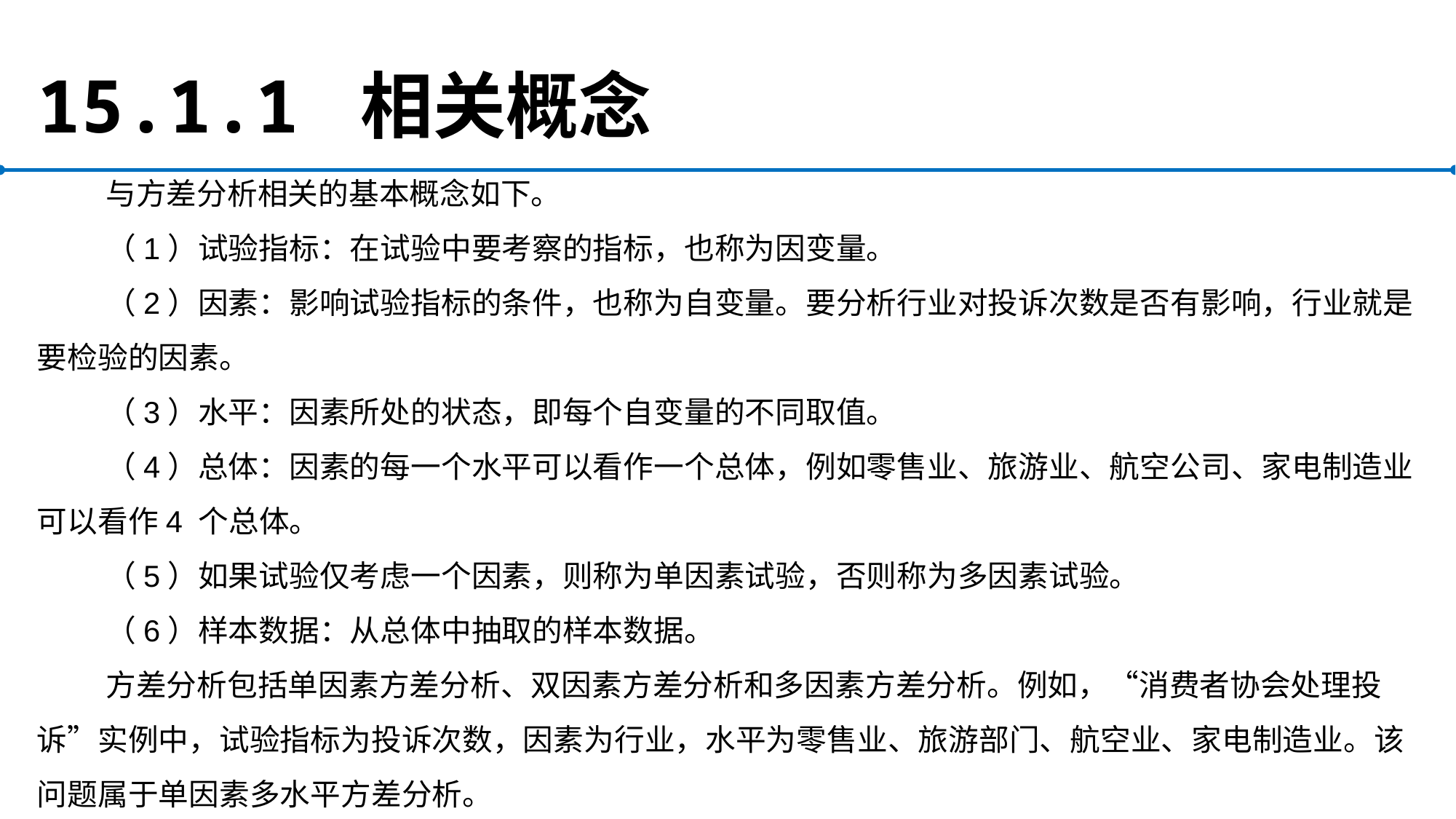

# 15.1.1 相关概念
与方差分析相关的基本概念如下。
（1）试验指标：在试验中要考察的指标，也称为因变量。
（2）因素：影响试验指标的条件，也称为自变量。要分析行业对投诉次数是否有影响，行业就是要检验的因素。
（3）水平：因素所处的状态，即每个自变量的不同取值。
（4）总体：因素的每一个水平可以看作一个总体，例如零售业、旅游业、航空公司、家电制造业可以看作4 个总体。
（5）如果试验仅考虑一个因素，则称为单因素试验，否则称为多因素试验。
（6）样本数据：从总体中抽取的样本数据。
方差分析包括单因素方差分析、双因素方差分析和多因素方差分析。例如，“消费者协会处理投诉”实例中，试验指标为投诉次数，因素为行业，水平为零售业、旅游部门、航空业、家电制造业。该问题属于单因素多水平方差分析。